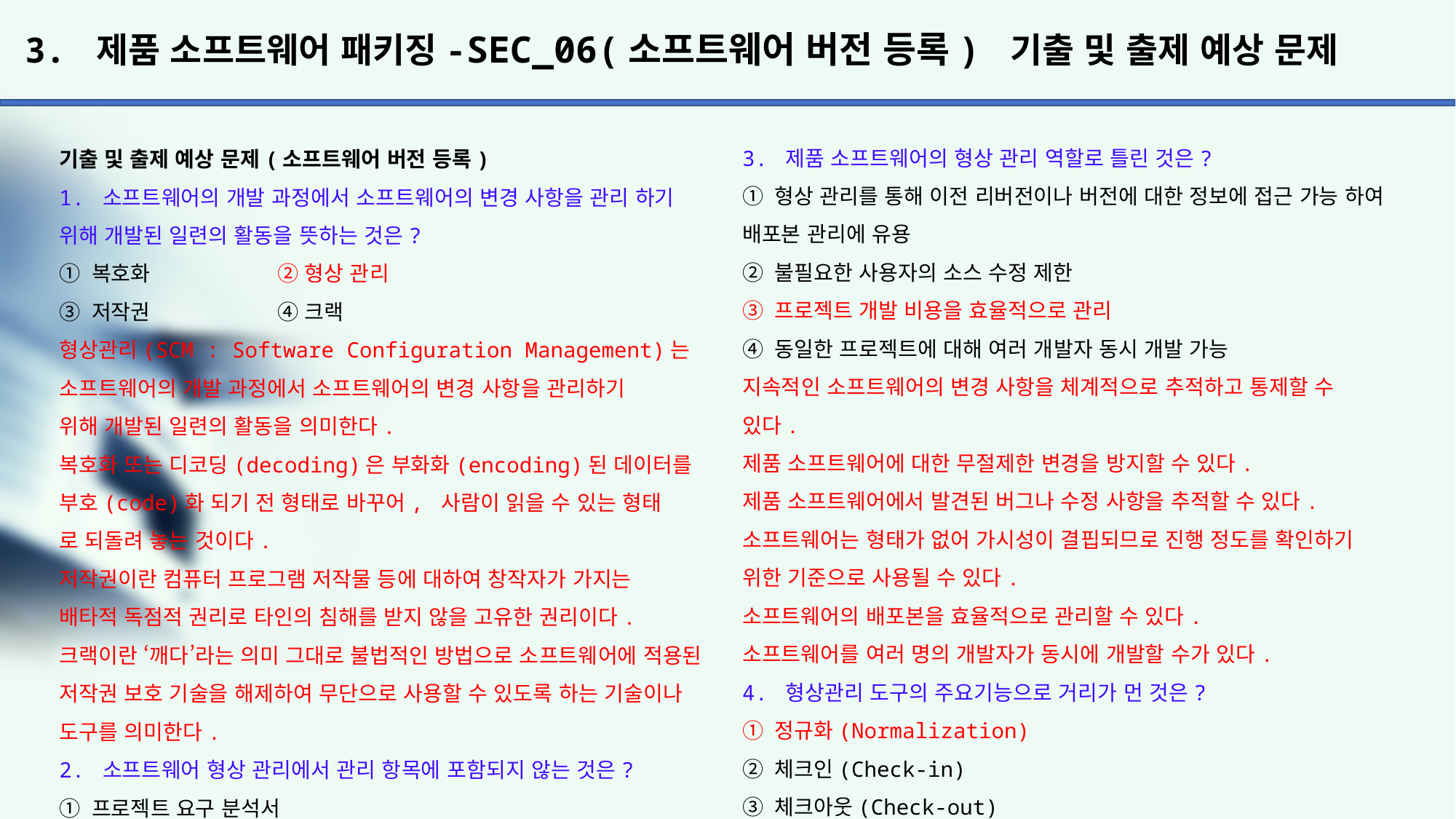

# 3. 제품 소프트웨어 패키징-SEC_06(소프트웨어 버전 등록) 기출 및 출제 예상 문제
3. 제품 소프트웨어의 형상 관리 역할로 틀린 것은?
① 형상 관리를 통해 이전 리버전이나 버전에 대한 정보에 접근 가능 하여 배포본 관리에 유용
② 불필요한 사용자의 소스 수정 제한
③ 프로젝트 개발 비용을 효율적으로 관리
④ 동일한 프로젝트에 대해 여러 개발자 동시 개발 가능
지속적인 소프트웨어의 변경 사항을 체계적으로 추적하고 통제할 수
있다.
제품 소프트웨어에 대한 무절제한 변경을 방지할 수 있다.
제품 소프트웨어에서 발견된 버그나 수정 사항을 추적할 수 있다.
소프트웨어는 형태가 없어 가시성이 결핍되므로 진행 정도를 확인하기
위한 기준으로 사용될 수 있다.
소프트웨어의 배포본을 효율적으로 관리할 수 있다.
소프트웨어를 여러 명의 개발자가 동시에 개발할 수가 있다.
4. 형상관리 도구의 주요기능으로 거리가 먼 것은?
① 정규화(Normalization)
② 체크인(Check-in)
③ 체크아웃(Check-out)
④ 커밋(Commit)
정규화 또는 정상화(Normalization)는 어떤 대상을 일정한 규칙이나
기준에 따르는 ‘정규적인’ 상태로 바꾸거나, 비정상적인 대상을
정상적으로 되돌리는 과정을 뜻한다.
저장소(Repository) : 최신 버전의 파일들과 변경 내역에 대한 정보들
이 저장되어 있는 곳이다.
가져오기(Import) : 버전관리가 되고 있지 않은 아무것도 없는 저장소
에 처음으로 파일을 복사한다.
체크아웃(Check-Out) : 프로그램을 수정하기 위해서 저장소에서 파일을
받아온다. 소스 파일과 함께 버전 관리를 위한 파일들도 받아온다.
체크인(Check-In) : 체크아웃 한 파일의 수정을 완료한 후 저장소에
파일을 새로운 버전으로 갱신한다.
커밋(Commit) : 체크인을 수행할 때 이전에 갱신된 내용이 있는 경우
에는 충돌(Conflict)을 알리고 diff도구를 이용해 수정한 후 갱신을
완료한다.
동기화(Update) : 저장소에 있는 최신 버전으로 자신의 작업 공간을
동기화 한다.
기출 및 출제 예상 문제(소프트웨어 버전 등록)
1. 소프트웨어의 개발 과정에서 소프트웨어의 변경 사항을 관리 하기 위해 개발된 일련의 활동을 뜻하는 것은?
① 복호화		② 형상 관리
③ 저작권		④ 크랙
형상관리(SCM : Software Configuration Management)는
소프트웨어의 개발 과정에서 소프트웨어의 변경 사항을 관리하기
위해 개발된 일련의 활동을 의미한다.
복호화 또는 디코딩(decoding)은 부화화(encoding)된 데이터를
부호(code)화 되기 전 형태로 바꾸어, 사람이 읽을 수 있는 형태
로 되돌려 놓는 것이다.
저작권이란 컴퓨터 프로그램 저작물 등에 대하여 창작자가 가지는
배타적 독점적 권리로 타인의 침해를 받지 않을 고유한 권리이다.
크랙이란 ‘깨다’라는 의미 그대로 불법적인 방법으로 소프트웨어에 적용된 저작권 보호 기술을 해제하여 무단으로 사용할 수 있도록 하는 기술이나 도구를 의미한다.
2. 소프트웨어 형상 관리에서 관리 항목에 포함되지 않는 것은?
① 프로젝트 요구 분석서
② 소스 코드
③ 운영 및 설치 지침서
④ 프로젝트 개발 비용
소프트웨어 형상 관리의 관리 항목에는 소스 코드 뿐만 아니라
프로젝트 계획서, 분석서, 운영 및 설치 지침서, 설계서, 프로그램, 테스트 케이스 등이 포함된다.